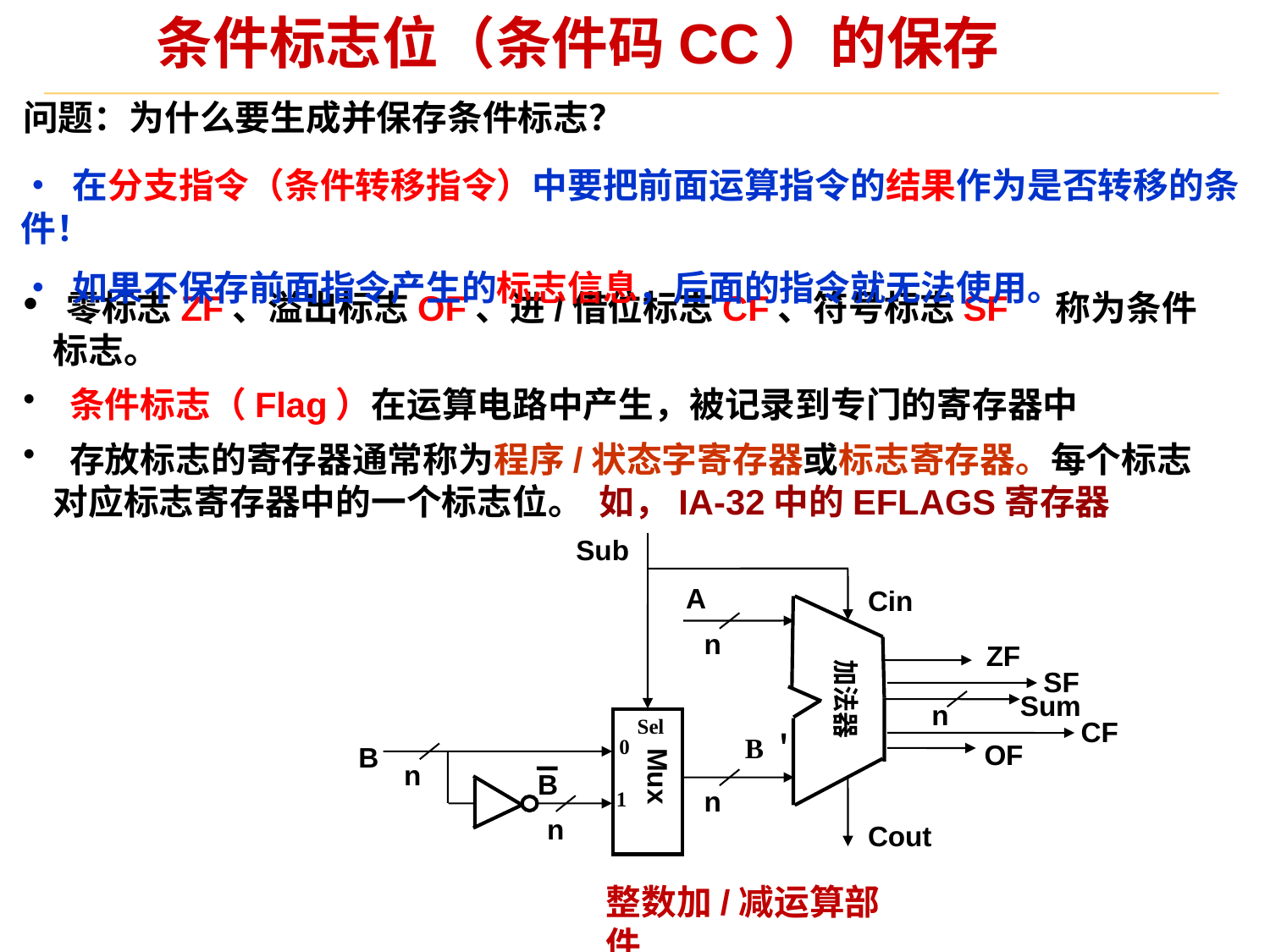

条件标志位（条件码CC）的保存
问题：为什么要生成并保存条件标志？
• 在分支指令（条件转移指令）中要把前面运算指令的结果作为是否转移的条件！
• 如果不保存前面指令产生的标志信息，后面的指令就无法使用。
 零标志ZF、溢出标志OF、进/借位标志CF、符号标志SF    称为条件标志。
 条件标志（Flag）在运算电路中产生，被记录到专门的寄存器中
 存放标志的寄存器通常称为程序/状态字寄存器或标志寄存器。每个标志对应标志寄存器中的一个标志位。  如，IA-32中的EFLAGS寄存器
Sub

A
Cin

n
ZF

加法器

n

Sel

0
OF
B

n

B
Mux

n

1

n
Cout
Sum
整数加/减运算部件
SF

CF

B＇
31